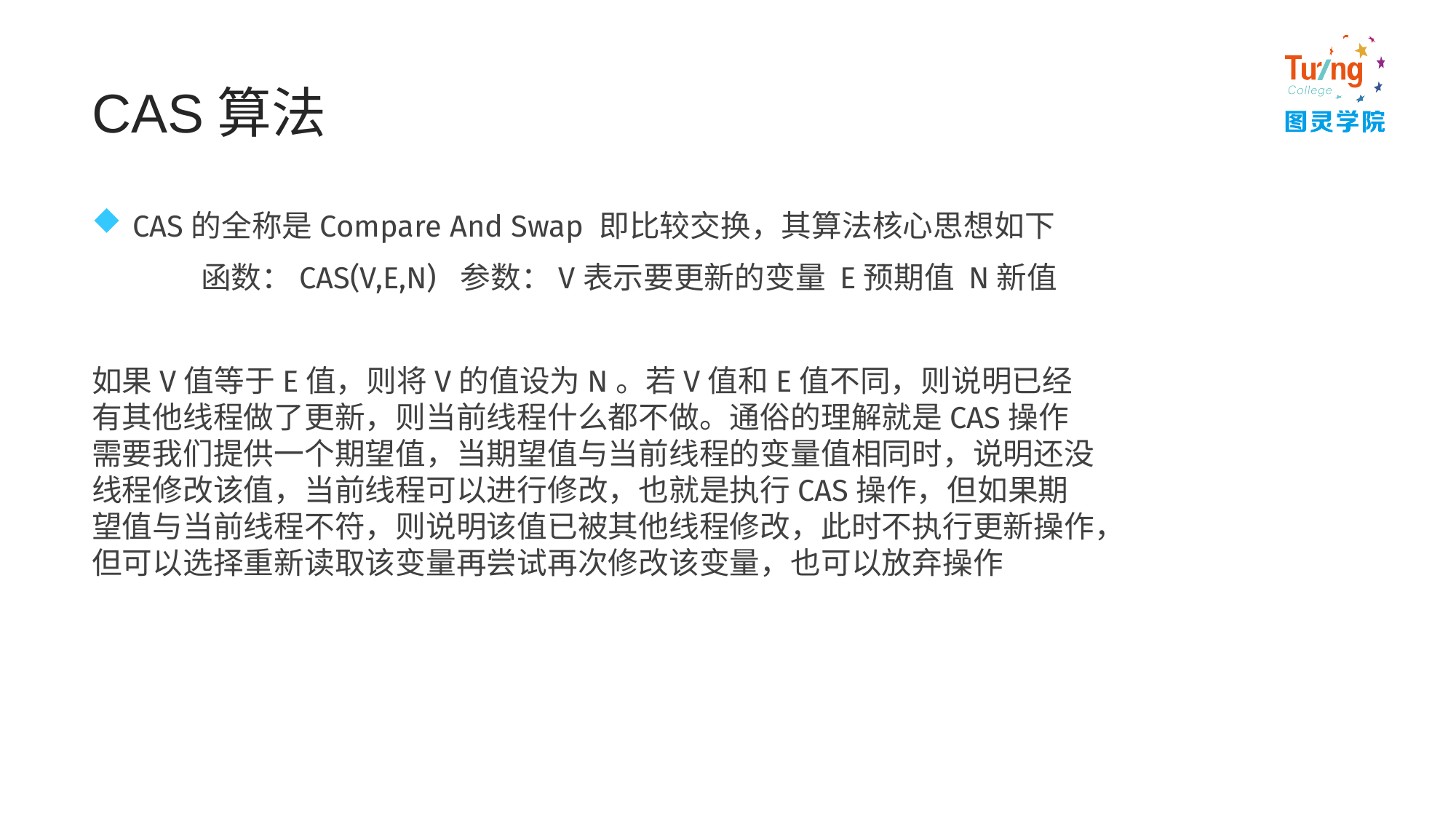

# CAS算法
CAS的全称是Compare And Swap 即比较交换，其算法核心思想如下
	函数：CAS(V,E,N)  参数：V表示要更新的变量 E预期值 N新值

如果V值等于E值，则将V的值设为N。若V值和E值不同，则说明已经有其他线程做了更新，则当前线程什么都不做。通俗的理解就是CAS操作需要我们提供一个期望值，当期望值与当前线程的变量值相同时，说明还没线程修改该值，当前线程可以进行修改，也就是执行CAS操作，但如果期望值与当前线程不符，则说明该值已被其他线程修改，此时不执行更新操作，但可以选择重新读取该变量再尝试再次修改该变量，也可以放弃操作